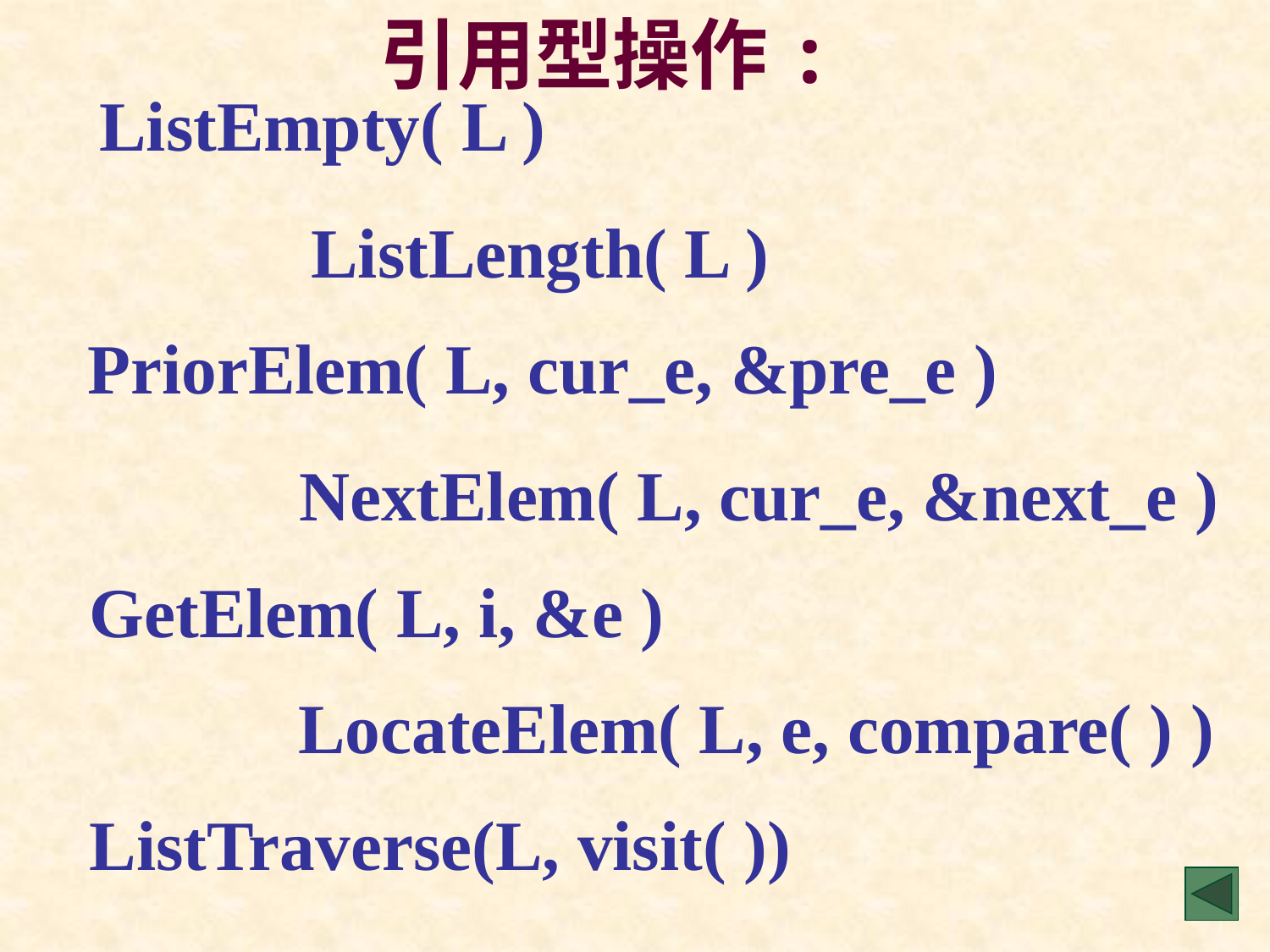

引用型操作:
ListEmpty( L )
ListLength( L )
PriorElem( L, cur_e, &pre_e )
NextElem( L, cur_e, &next_e )
 GetElem( L, i, &e )
LocateElem( L, e, compare( ) )
ListTraverse(L, visit( ))